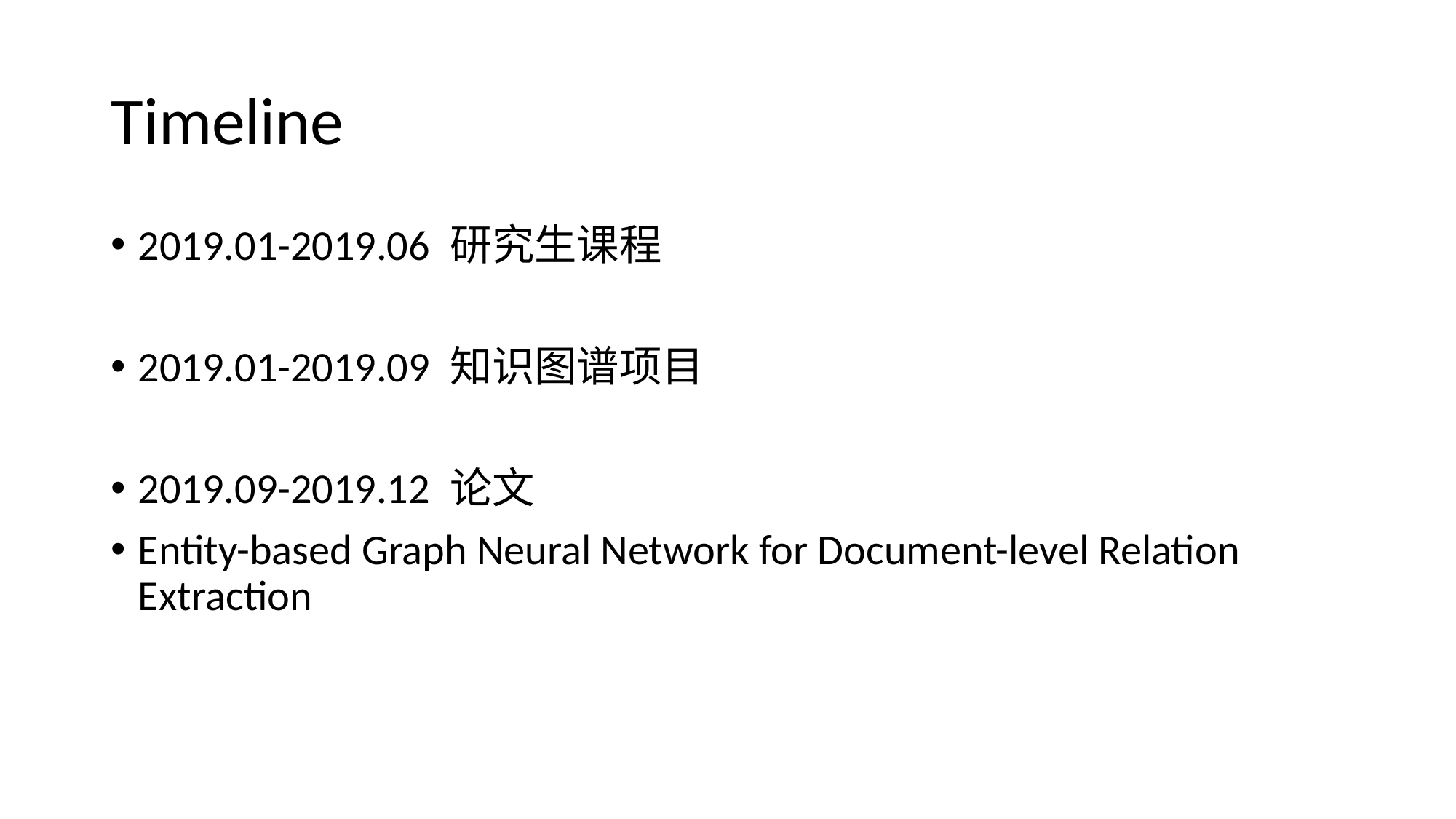

# Timeline
2019.01-2019.06 研究生课程

2019.01-2019.09 知识图谱项目

2019.09-2019.12 论文
Entity-based Graph Neural Network for Document-level Relation Extraction